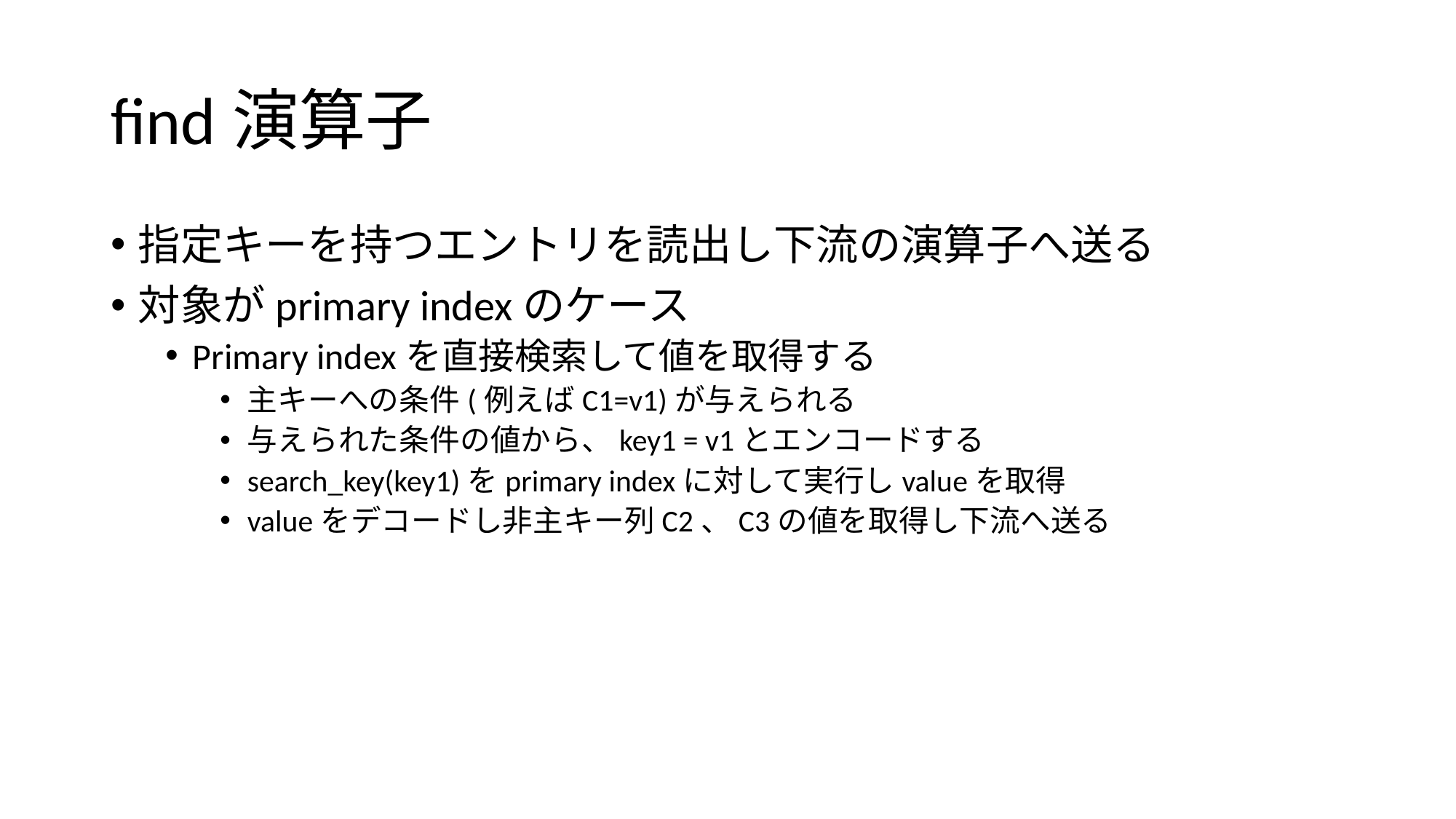

# find演算子
指定キーを持つエントリを読出し下流の演算子へ送る
対象がprimary indexのケース
Primary indexを直接検索して値を取得する
主キーへの条件(例えばC1=v1)が与えられる
与えられた条件の値から、key1 = v1とエンコードする
search_key(key1)をprimary indexに対して実行しvalueを取得
valueをデコードし非主キー列C2、C3の値を取得し下流へ送る